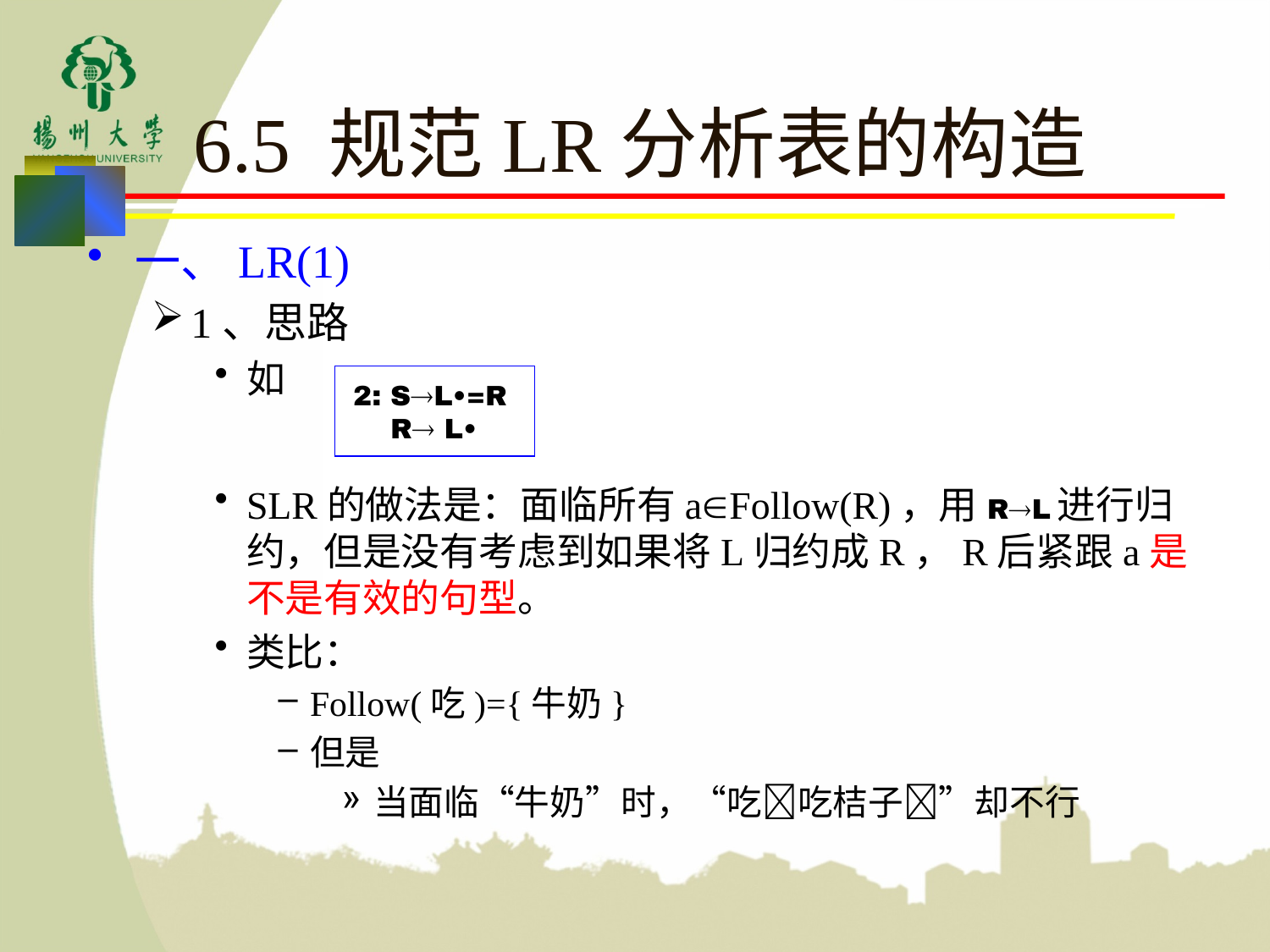

# 6.5 规范LR分析表的构造
一、LR(1)
1、思路
如

SLR的做法是：面临所有a∈Follow(R)，用R→L进行归约，但是没有考虑到如果将L归约成R，R后紧跟a是不是有效的句型。
类比：
Follow(吃)={牛奶}
但是
当面临“牛奶”时，“吃→吃桔子•”却不行
2: S→L•=R
    R→ L•

77